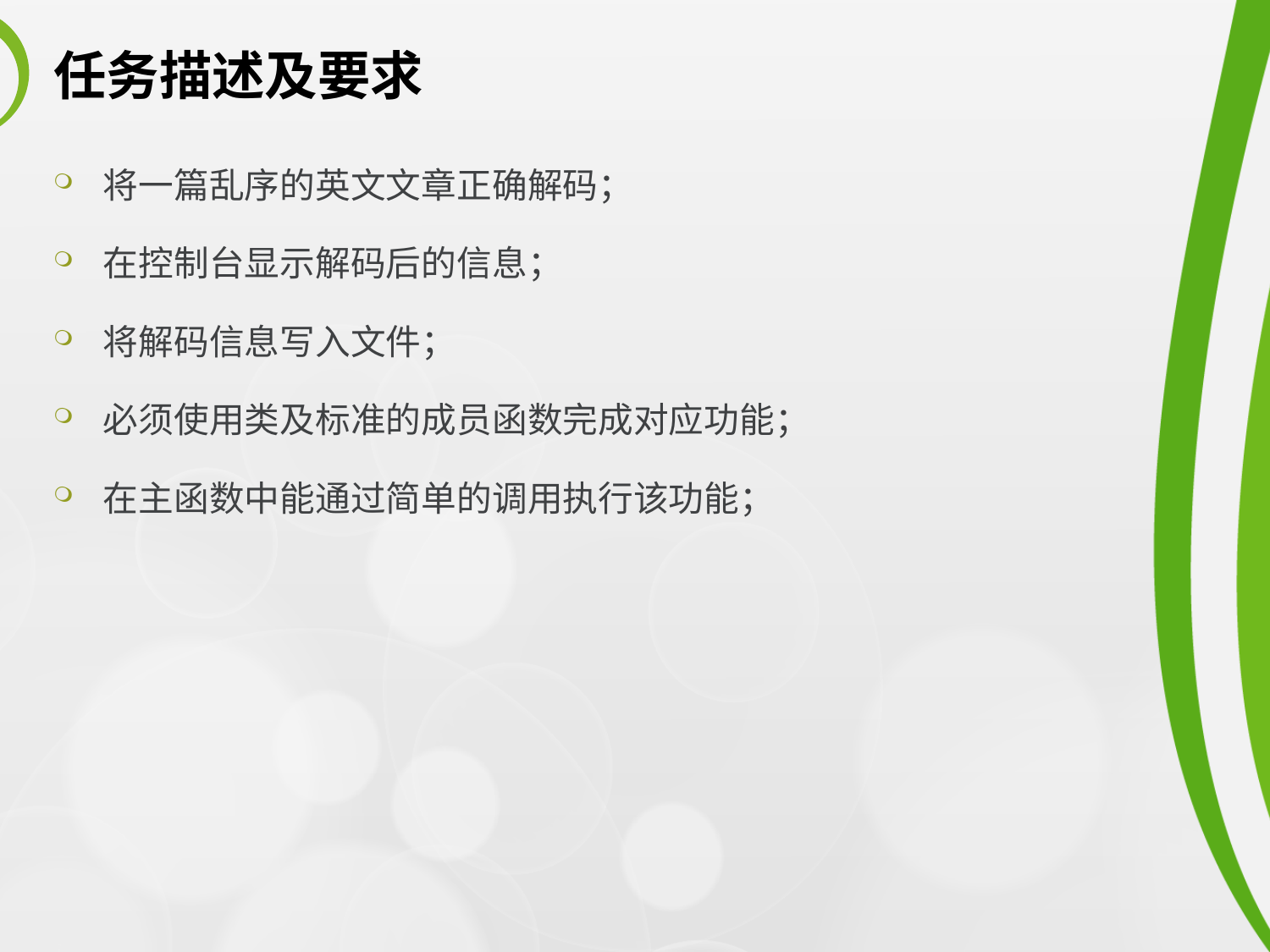

# 任务描述及要求
将一篇乱序的英文文章正确解码；
在控制台显示解码后的信息；
将解码信息写入文件；
必须使用类及标准的成员函数完成对应功能；
在主函数中能通过简单的调用执行该功能；